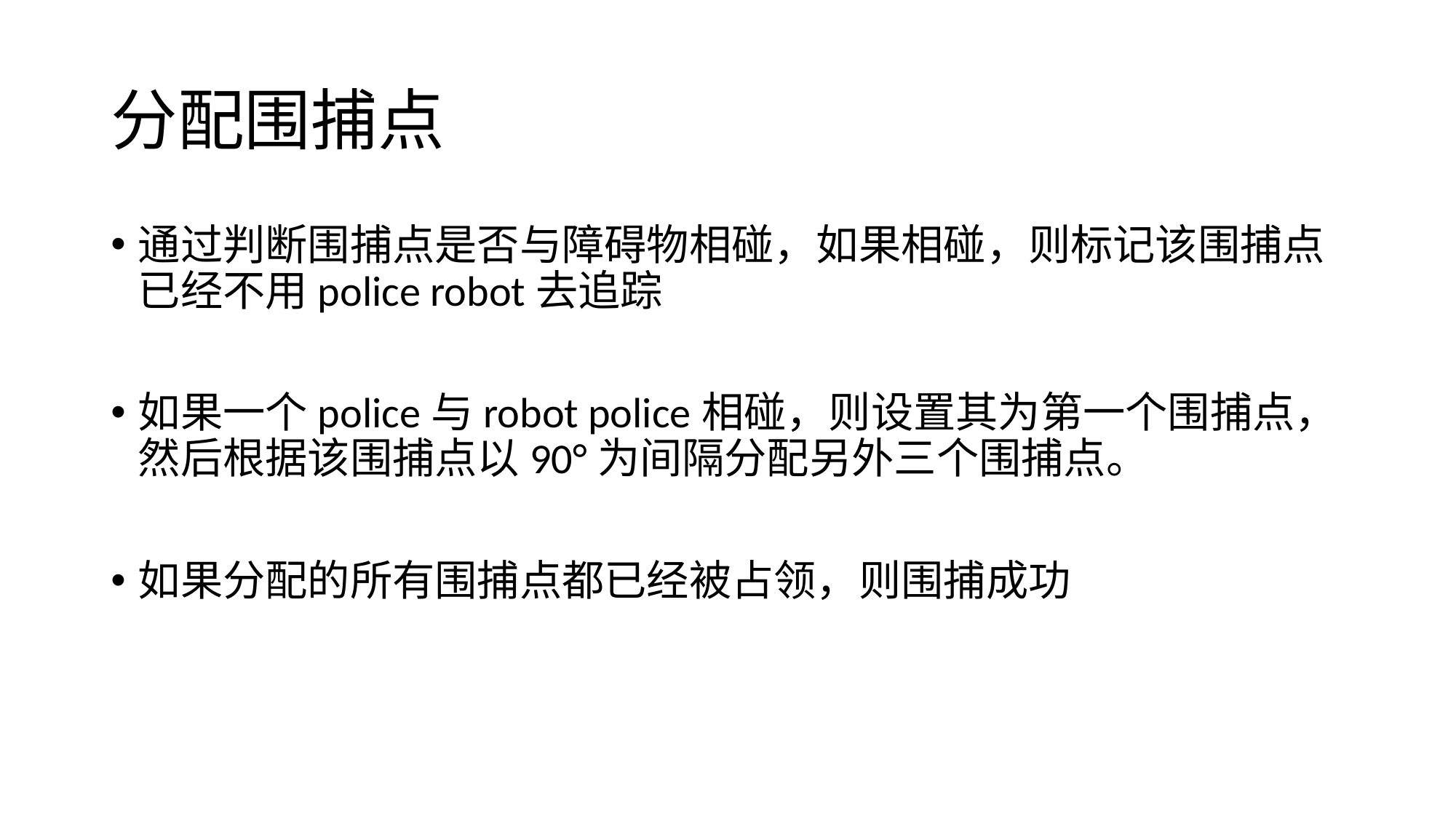

# 分配围捕点
通过判断围捕点是否与障碍物相碰，如果相碰，则标记该围捕点已经不用police robot去追踪

如果一个police与robot police相碰，则设置其为第一个围捕点，然后根据该围捕点以90°为间隔分配另外三个围捕点。

如果分配的所有围捕点都已经被占领，则围捕成功